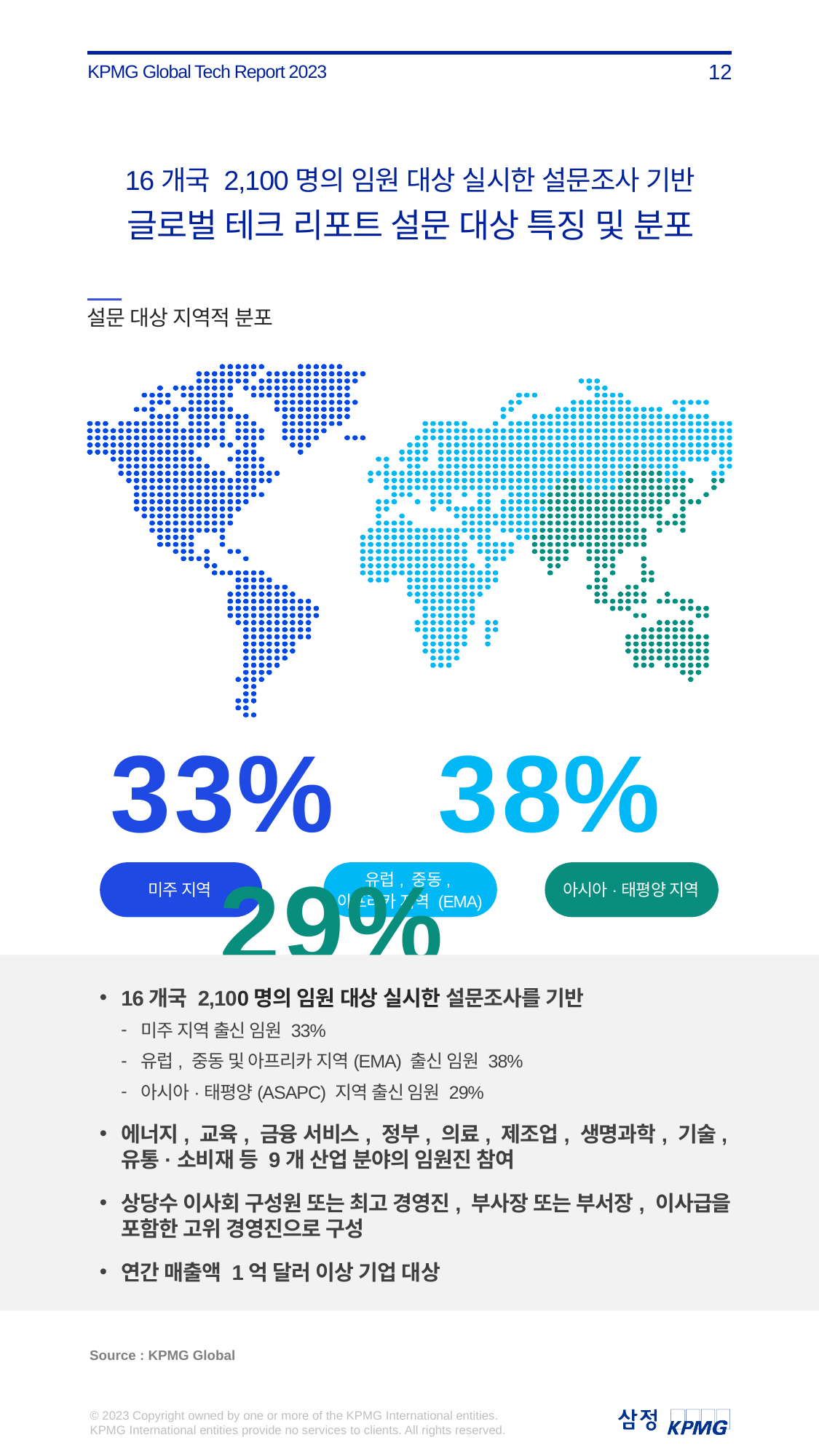

16개국 2,100명의 임원 대상 실시한 설문조사 기반
글로벌 테크 리포트 설문 대상 특징 및 분포
설문 대상 지역적 분포

33%	38%	29%

유럽, 중동,
아프리카 지역 (EMA)
아시아·태평양 지역
미주 지역

16개국 2,100명의 임원 대상 실시한 설문조사를 기반
 미주 지역 출신 임원 33%
 유럽, 중동 및 아프리카 지역(EMA) 출신 임원 38%
 아시아·태평양(ASAPC) 지역 출신 임원 29%
에너지, 교육, 금융 서비스, 정부, 의료, 제조업, 생명과학, 기술, 유통·소비재 등 9개 산업 분야의 임원진 참여
상당수 이사회 구성원 또는 최고 경영진, 부사장 또는 부서장, 이사급을 포함한 고위 경영진으로 구성
연간 매출액 1억 달러 이상 기업 대상
Source : KPMG Global